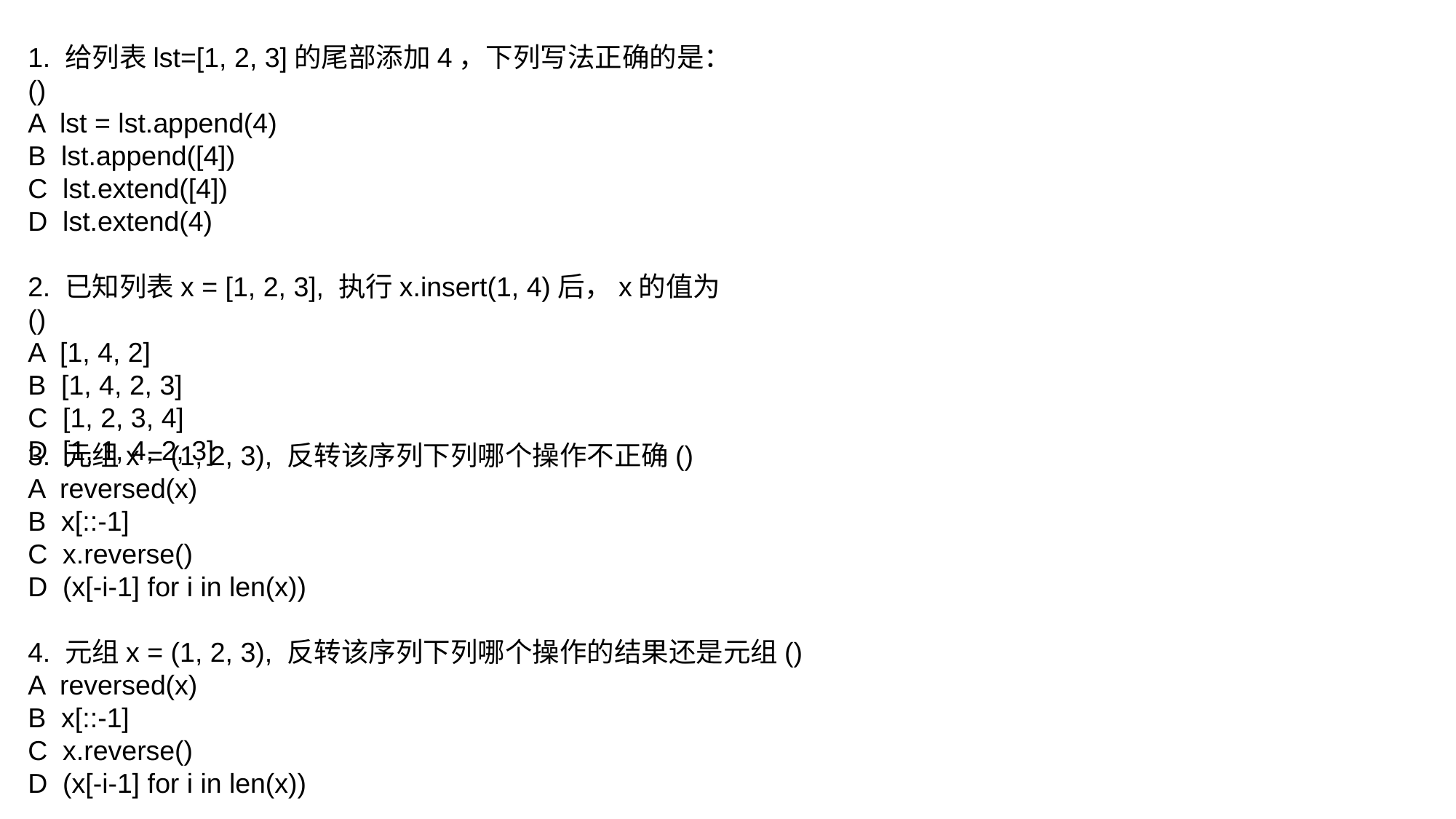

1. 给列表lst=[1, 2, 3]的尾部添加4，下列写法正确的是：()
A  lst = lst.append(4)
B  lst.append([4])
C  lst.extend([4])
D  lst.extend(4)

2. 已知列表x = [1, 2, 3], 执行x.insert(1, 4)后，x的值为()
A  [1, 4, 2]
B  [1, 4, 2, 3]
C  [1, 2, 3, 4]
D  [1, 1, 4, 2, 3]
3. 元组x = (1, 2, 3), 反转该序列下列哪个操作不正确()
A  reversed(x)
B  x[::-1]
C  x.reverse()
D  (x[-i-1] for i in len(x))

4. 元组x = (1, 2, 3), 反转该序列下列哪个操作的结果还是元组()
A  reversed(x)
B  x[::-1]
C  x.reverse()
D  (x[-i-1] for i in len(x))